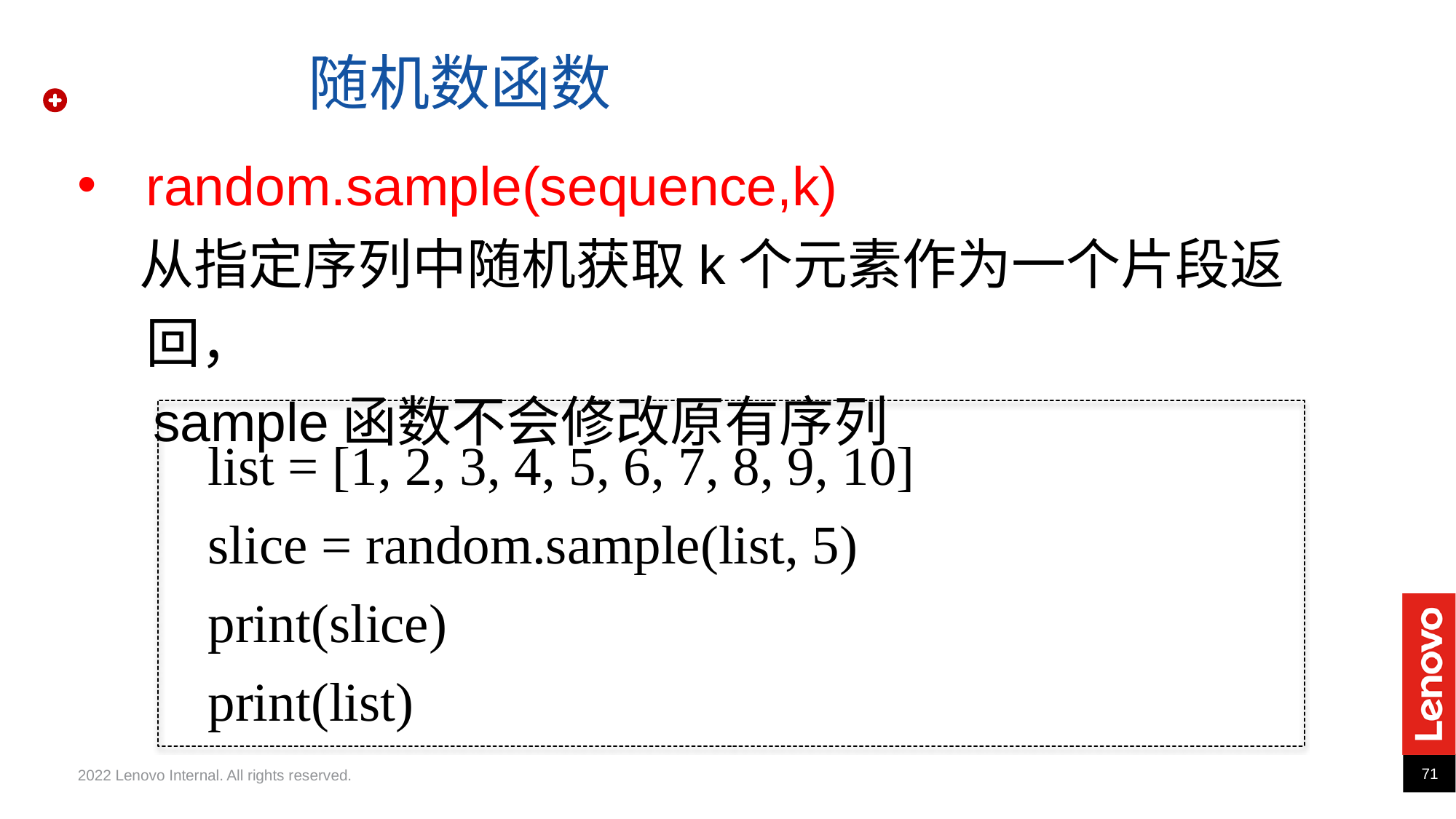

随机数函数
random.sample(sequence,k)
    从指定序列中随机获取k个元素作为一个片段返回，
     sample函数不会修改原有序列

list = [1, 2, 3, 4, 5, 6, 7, 8, 9, 10]
slice = random.sample(list, 5)
print(slice)
print(list)